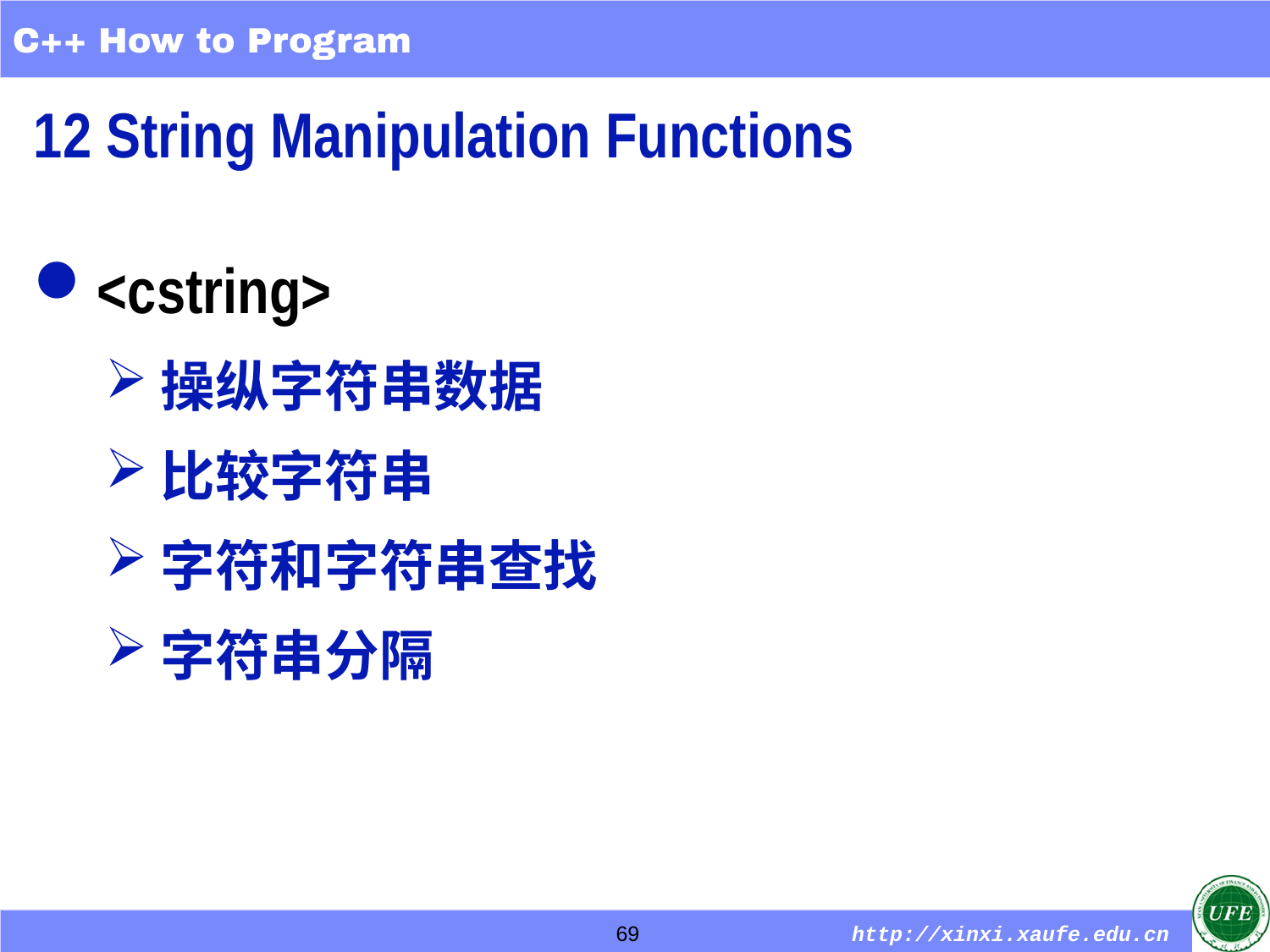

12 String Manipulation Functions
<cstring>
操纵字符串数据
比较字符串
字符和字符串查找
字符串分隔
69